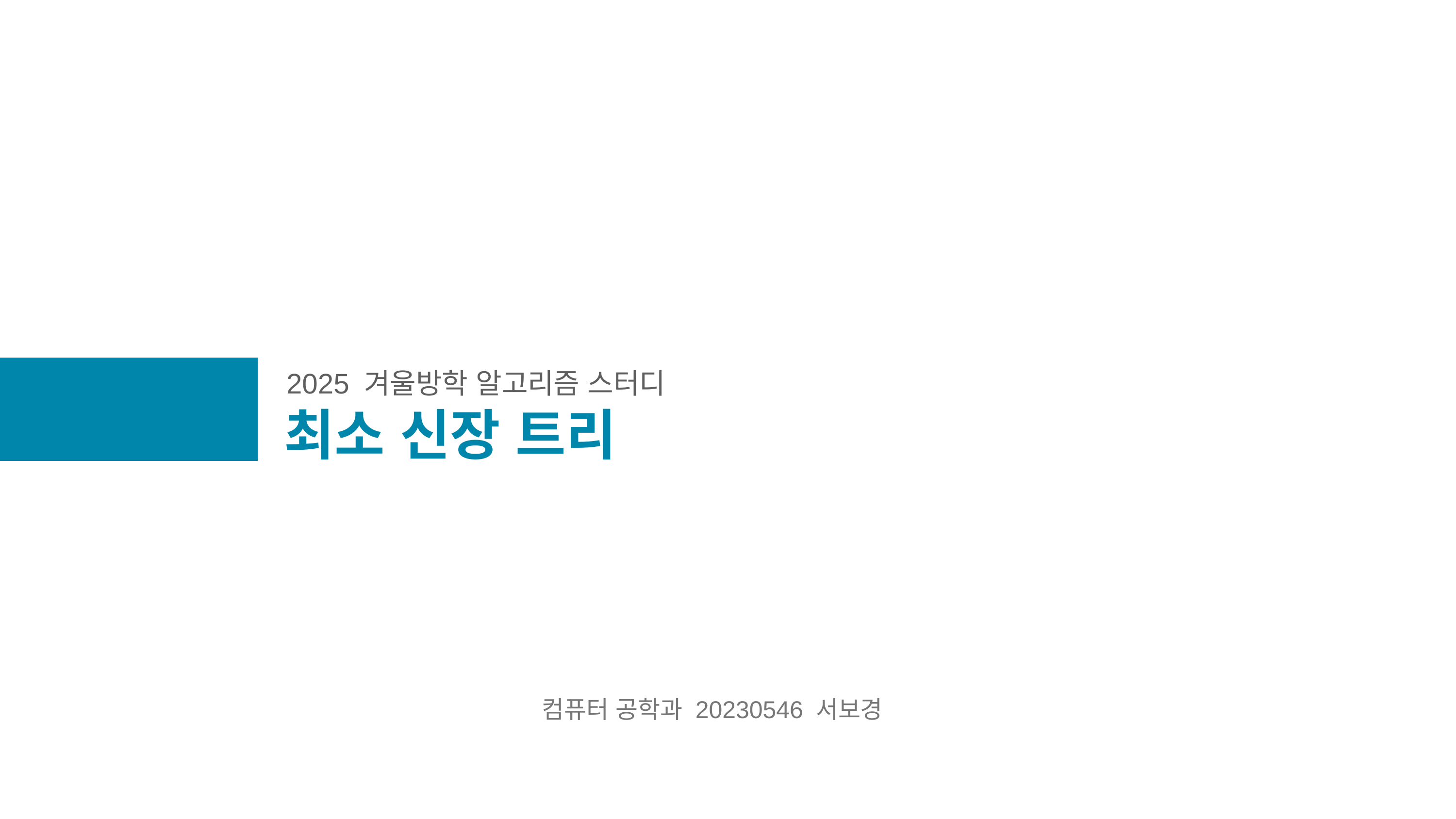

2025 겨울방학 알고리즘 스터디
# 최소 신장 트리
컴퓨터 공학과 20230546 서보경